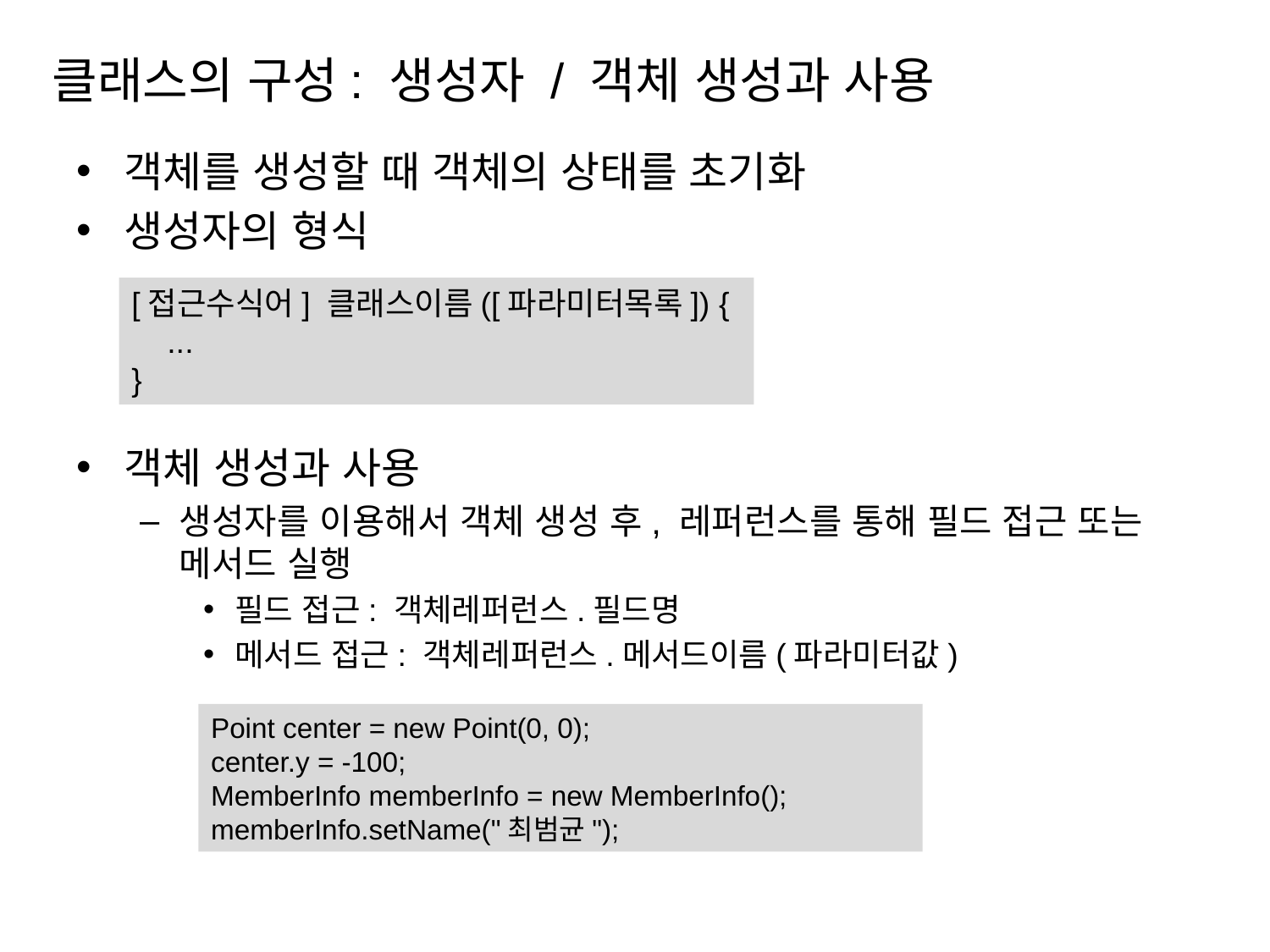

# 클래스의 구성: 생성자 / 객체 생성과 사용
객체를 생성할 때 객체의 상태를 초기화
생성자의 형식

객체 생성과 사용
생성자를 이용해서 객체 생성 후, 레퍼런스를 통해 필드 접근 또는 메서드 실행
필드 접근: 객체레퍼런스.필드명
메서드 접근: 객체레퍼런스.메서드이름(파라미터값)
[접근수식어] 클래스이름([파라미터목록]) {
    ...
}
Point center = new Point(0, 0);
center.y = -100;
MemberInfo memberInfo = new MemberInfo();
memberInfo.setName("최범균");